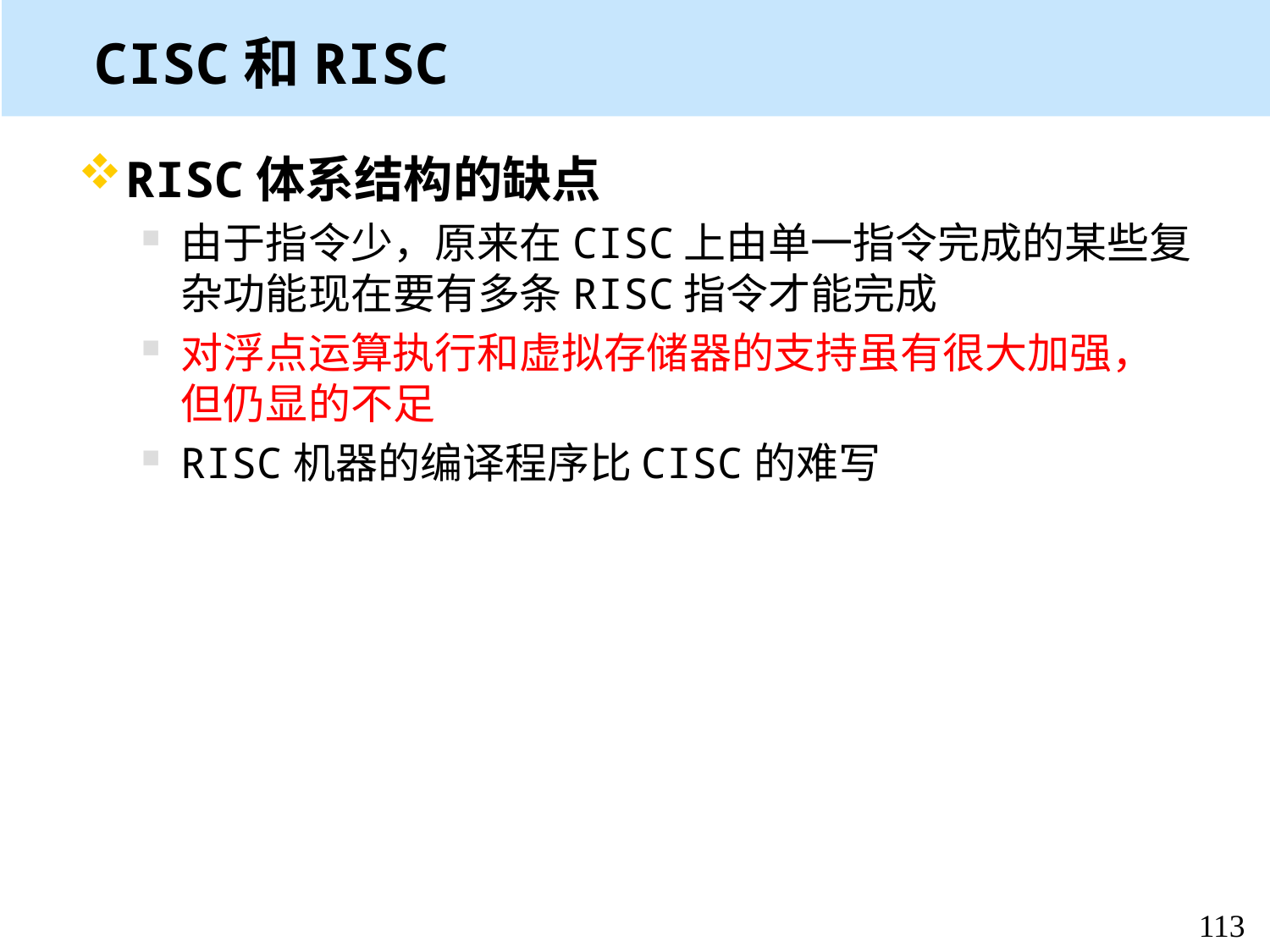

# CISC和RISC
RISC体系结构的缺点
由于指令少，原来在CISC上由单一指令完成的某些复杂功能现在要有多条RISC指令才能完成
对浮点运算执行和虚拟存储器的支持虽有很大加强，但仍显的不足
RISC机器的编译程序比CISC的难写